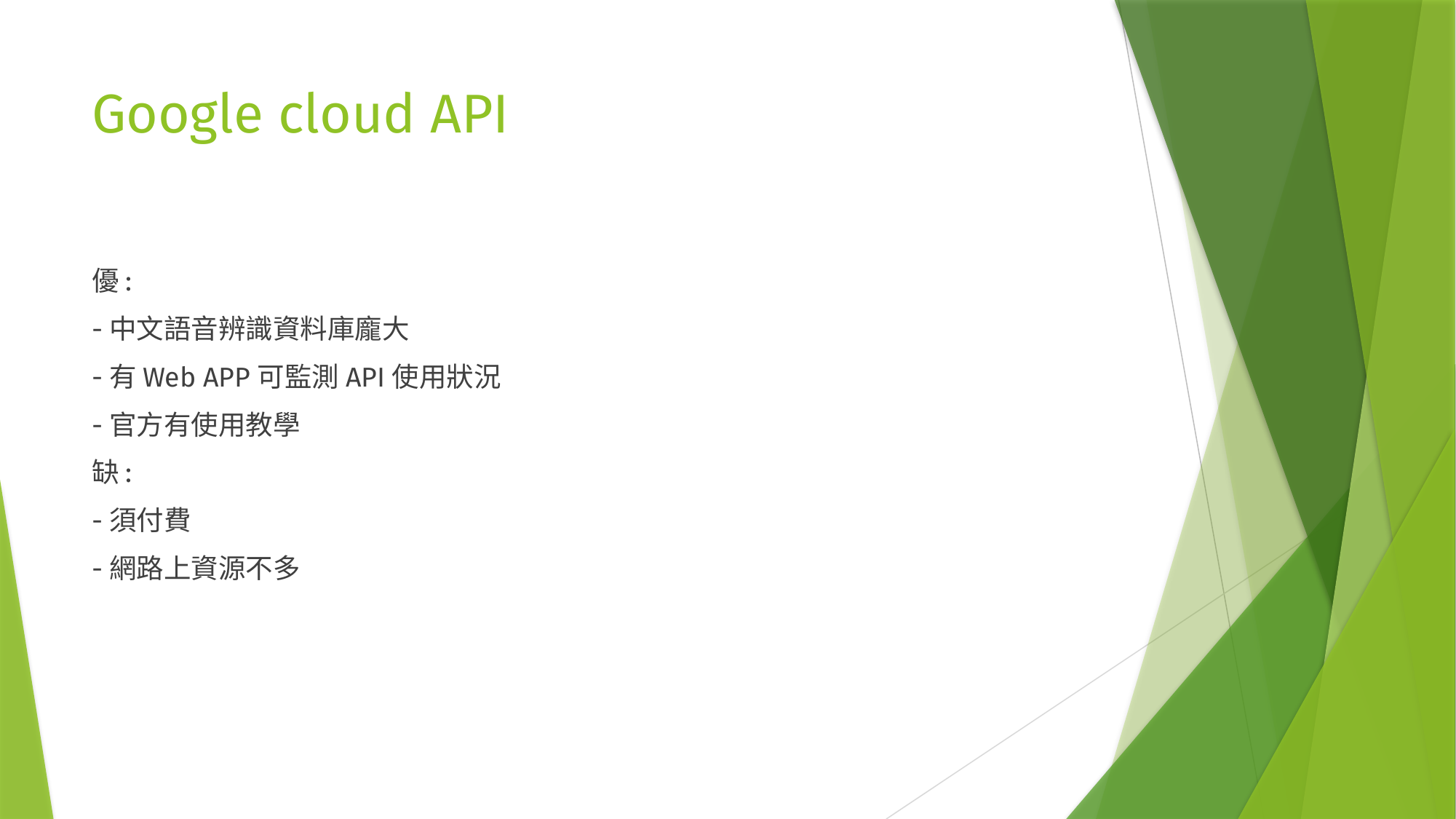

# Google cloud API
優:
-中文語音辨識資料庫龐大
-有Web APP可監測API使用狀況
-官方有使用教學
缺:
-須付費
-網路上資源不多